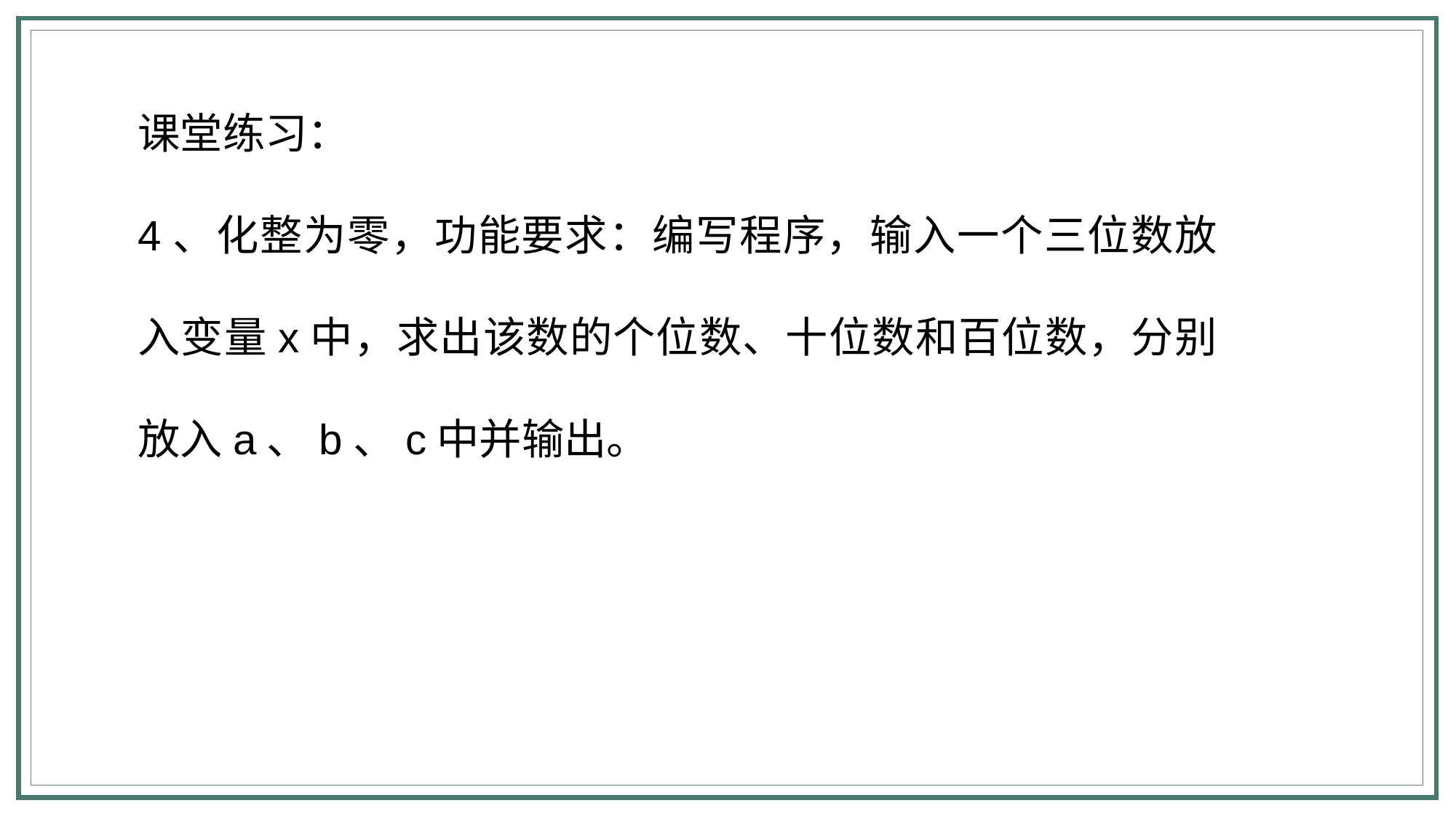

课堂练习：
4、化整为零，功能要求：编写程序，输入一个三位数放入变量x中，求出该数的个位数、十位数和百位数，分别放入a、b、c中并输出。